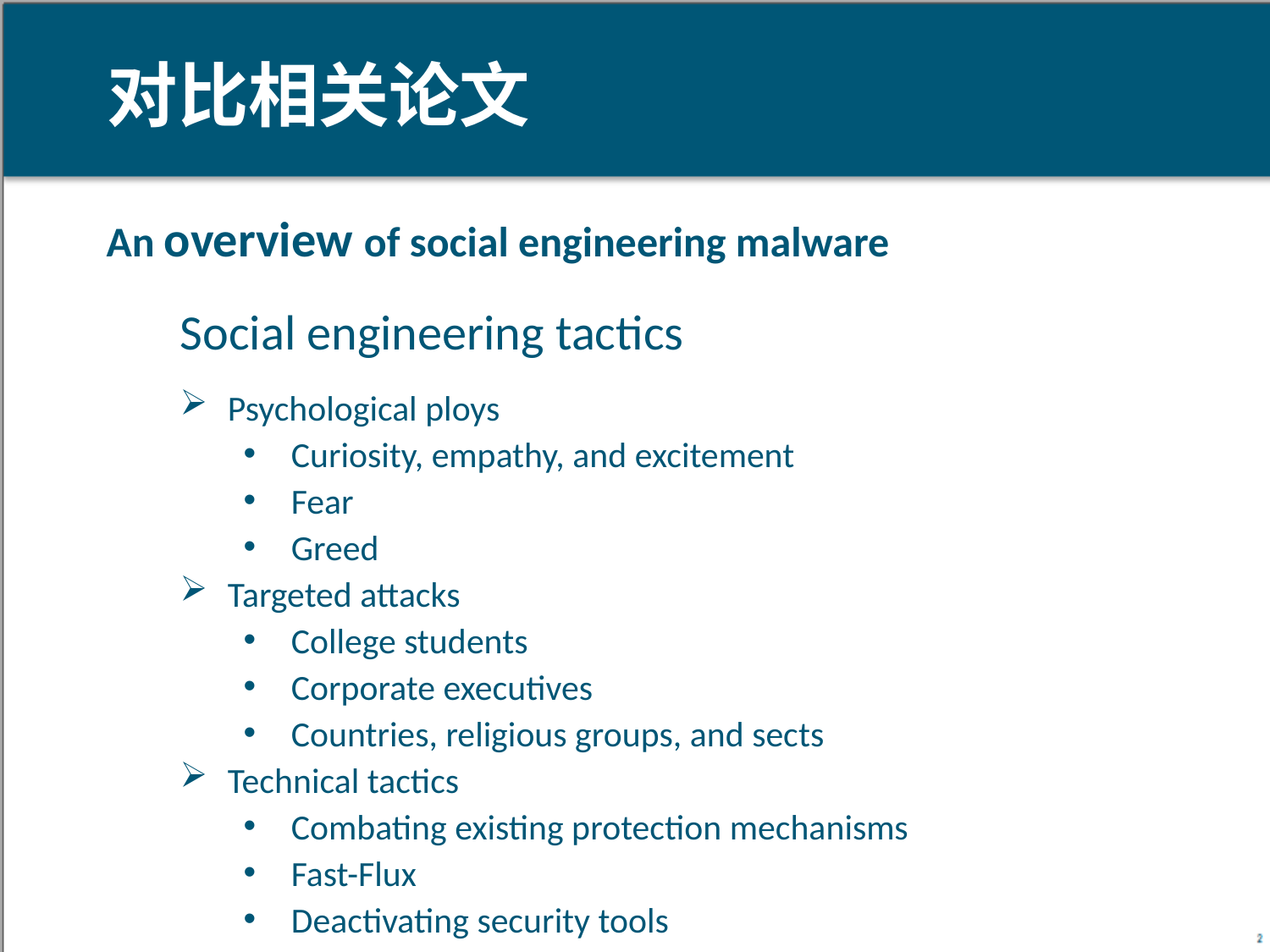

对比相关论文
An overview of social engineering malware
Social engineering tactics
Psychological ploys
Curiosity, empathy, and excitement
Fear
Greed
Targeted attacks
College students
Corporate executives
Countries, religious groups, and sects
Technical tactics
Combating existing protection mechanisms
Fast-Flux
Deactivating security tools